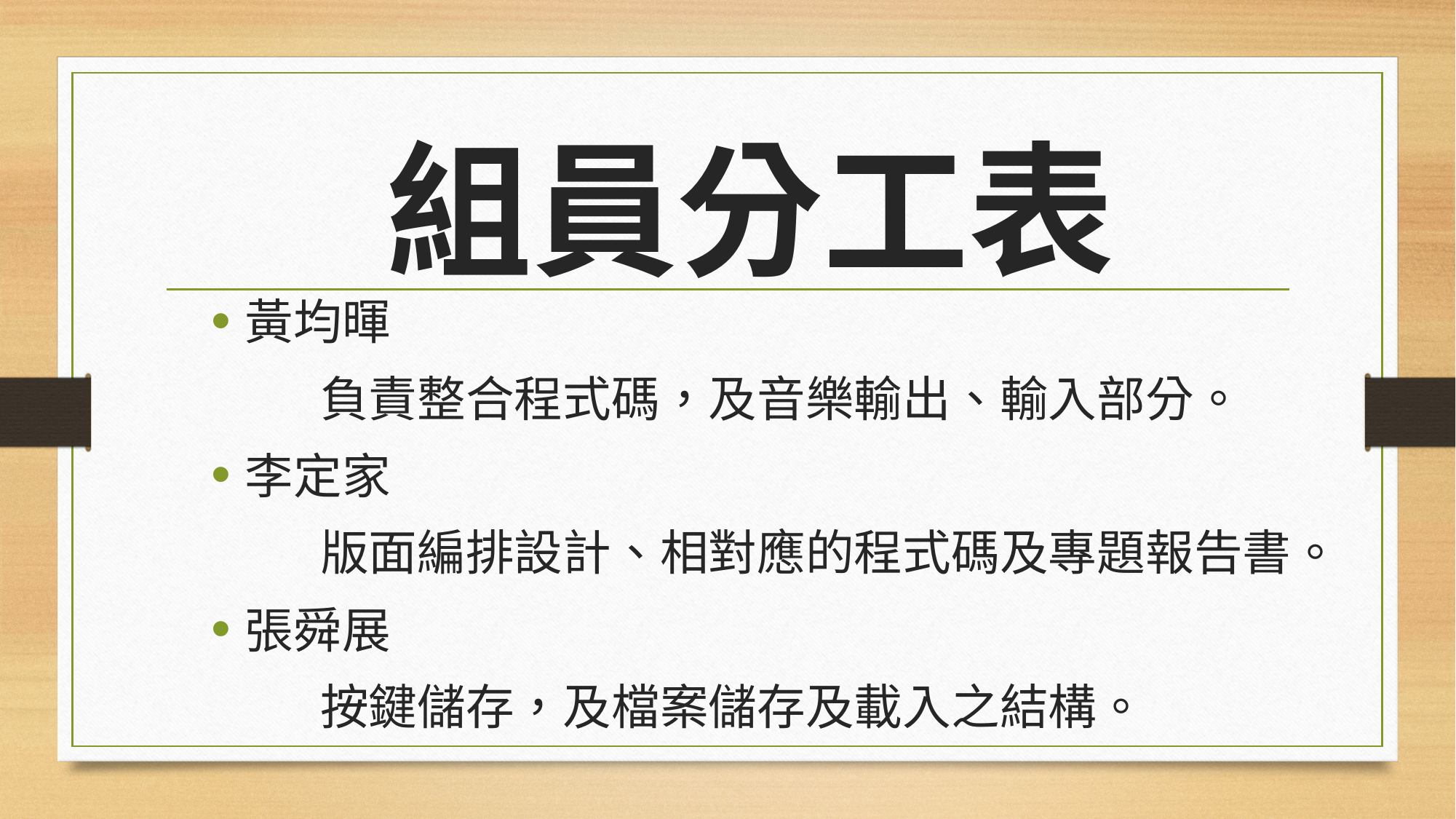

# 組員分工表
黃均暉
	負責整合程式碼，及音樂輸出、輸入部分。
李定家
	版面編排設計、相對應的程式碼及專題報告書。
張舜展
	按鍵儲存，及檔案儲存及載入之結構。